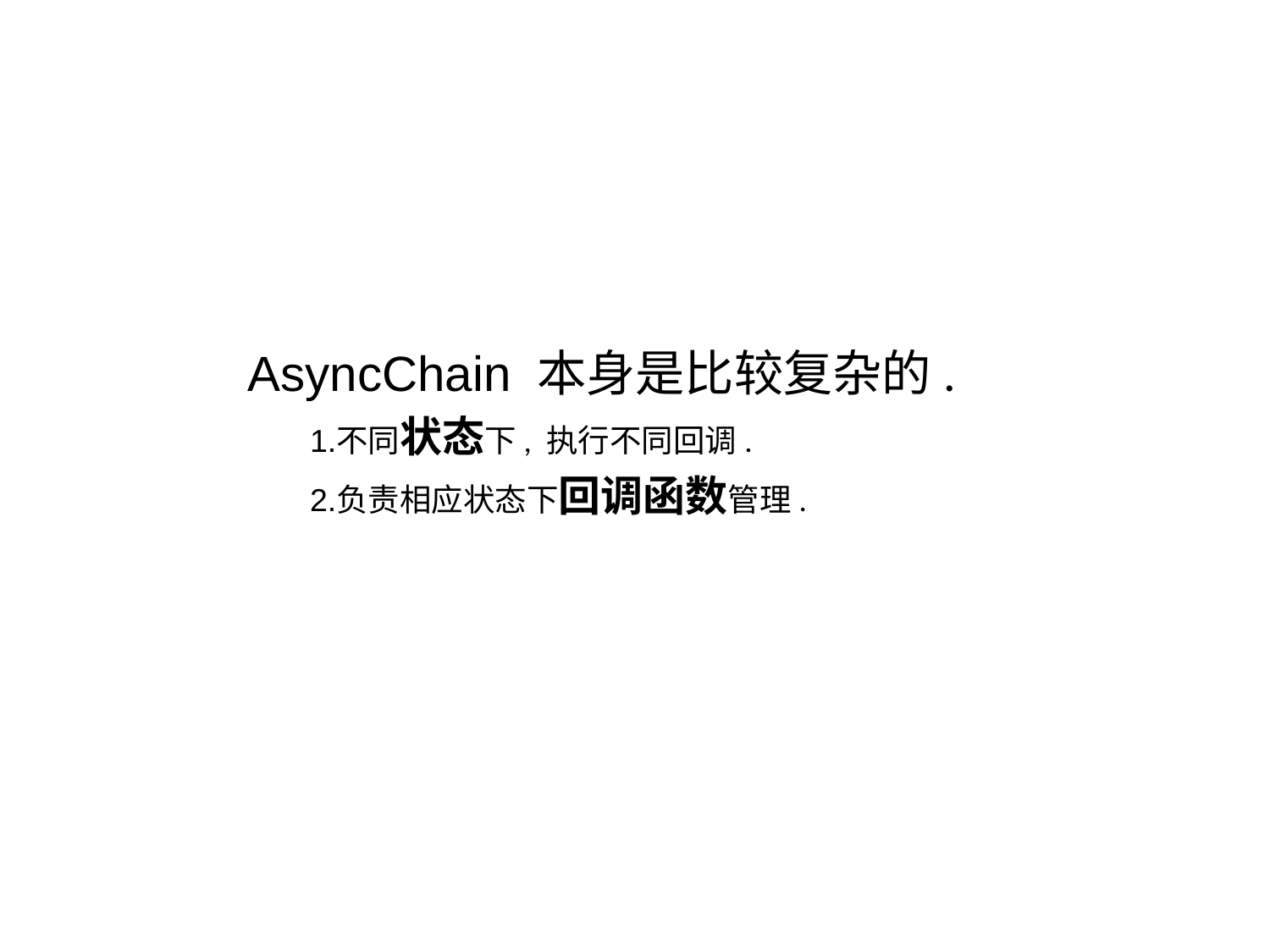

AsyncChain 本身是比较复杂的.
不同状态下, 执行不同回调.
负责相应状态下回调函数管理.